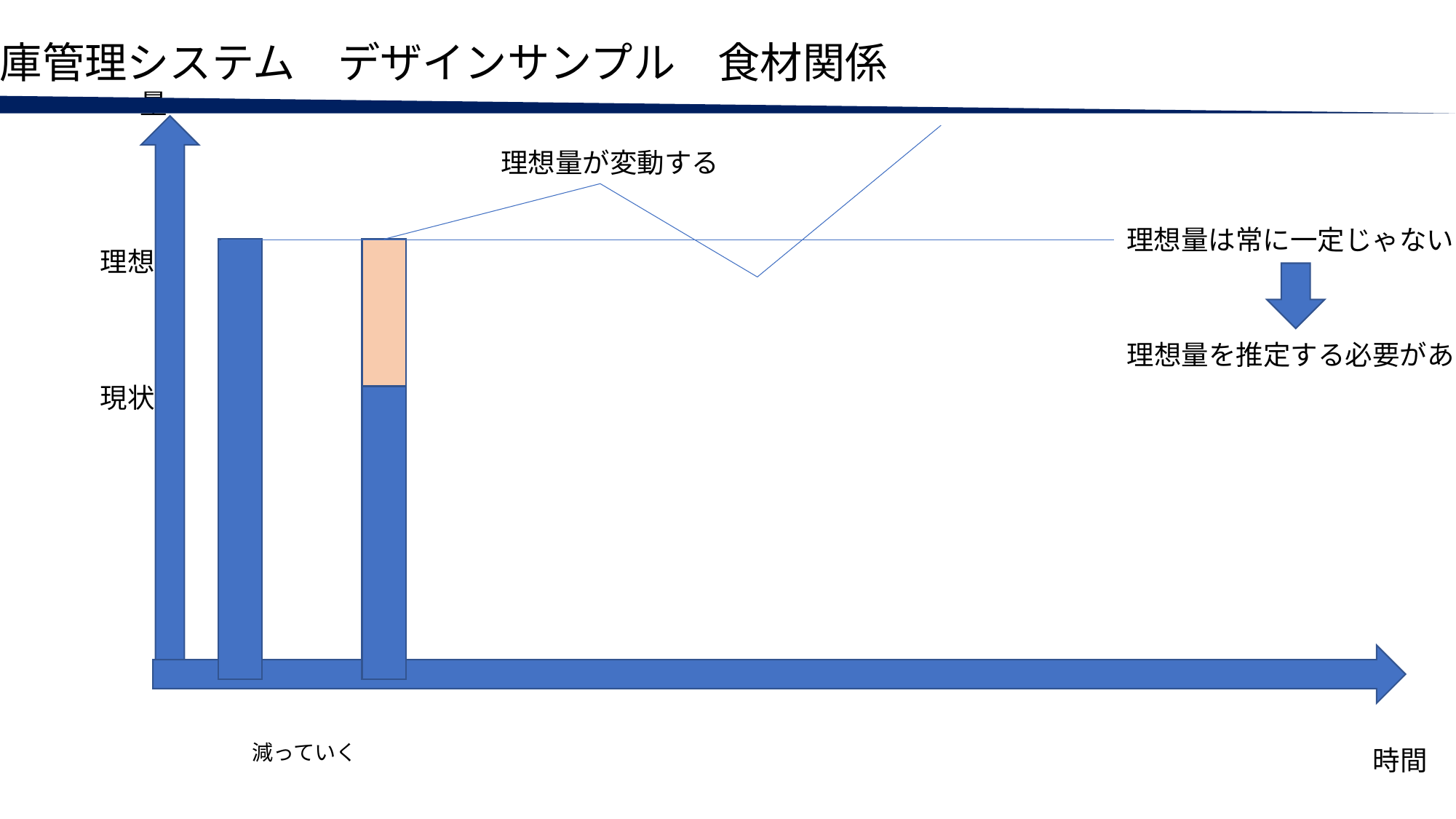

在庫管理システム　デザインサンプル　食材関係

量

理想量が変動する
理想量は常に一定じゃない
理想

理想量を推定する必要がある。
現状

減っていく
時間